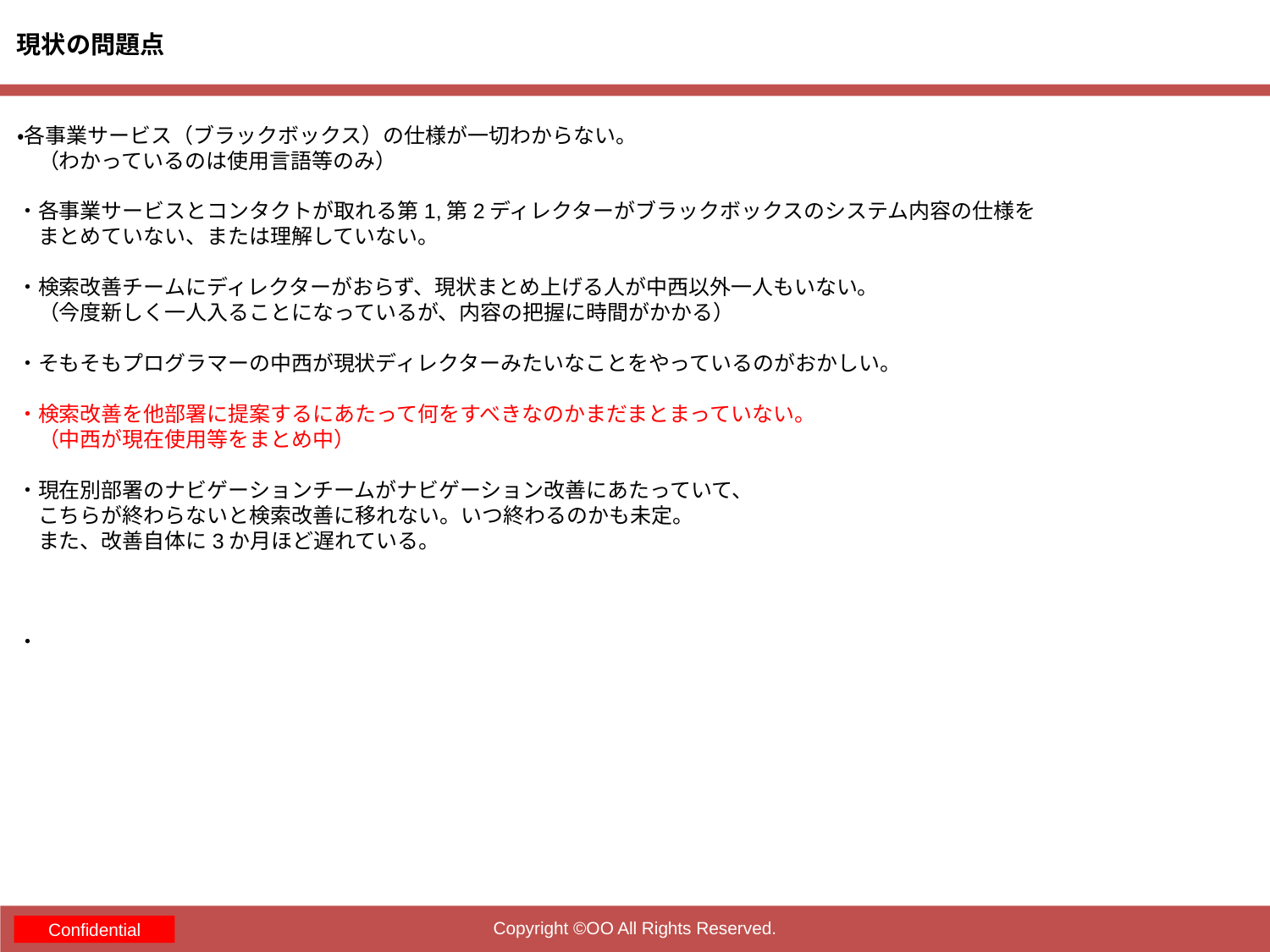

現状の問題点
・各事業サービス（ブラックボックス）の仕様が一切わからない。
　（わかっているのは使用言語等のみ）

・各事業サービスとコンタクトが取れる第1,第2ディレクターがブラックボックスのシステム内容の仕様を
　まとめていない、または理解していない。

・検索改善チームにディレクターがおらず、現状まとめ上げる人が中西以外一人もいない。
　（今度新しく一人入ることになっているが、内容の把握に時間がかかる）

・そもそもプログラマーの中西が現状ディレクターみたいなことをやっているのがおかしい。

・検索改善を他部署に提案するにあたって何をすべきなのかまだまとまっていない。
　（中西が現在使用等をまとめ中）

・現在別部署のナビゲーションチームがナビゲーション改善にあたっていて、
　こちらが終わらないと検索改善に移れない。いつ終わるのかも未定。
　また、改善自体に3か月ほど遅れている。

・